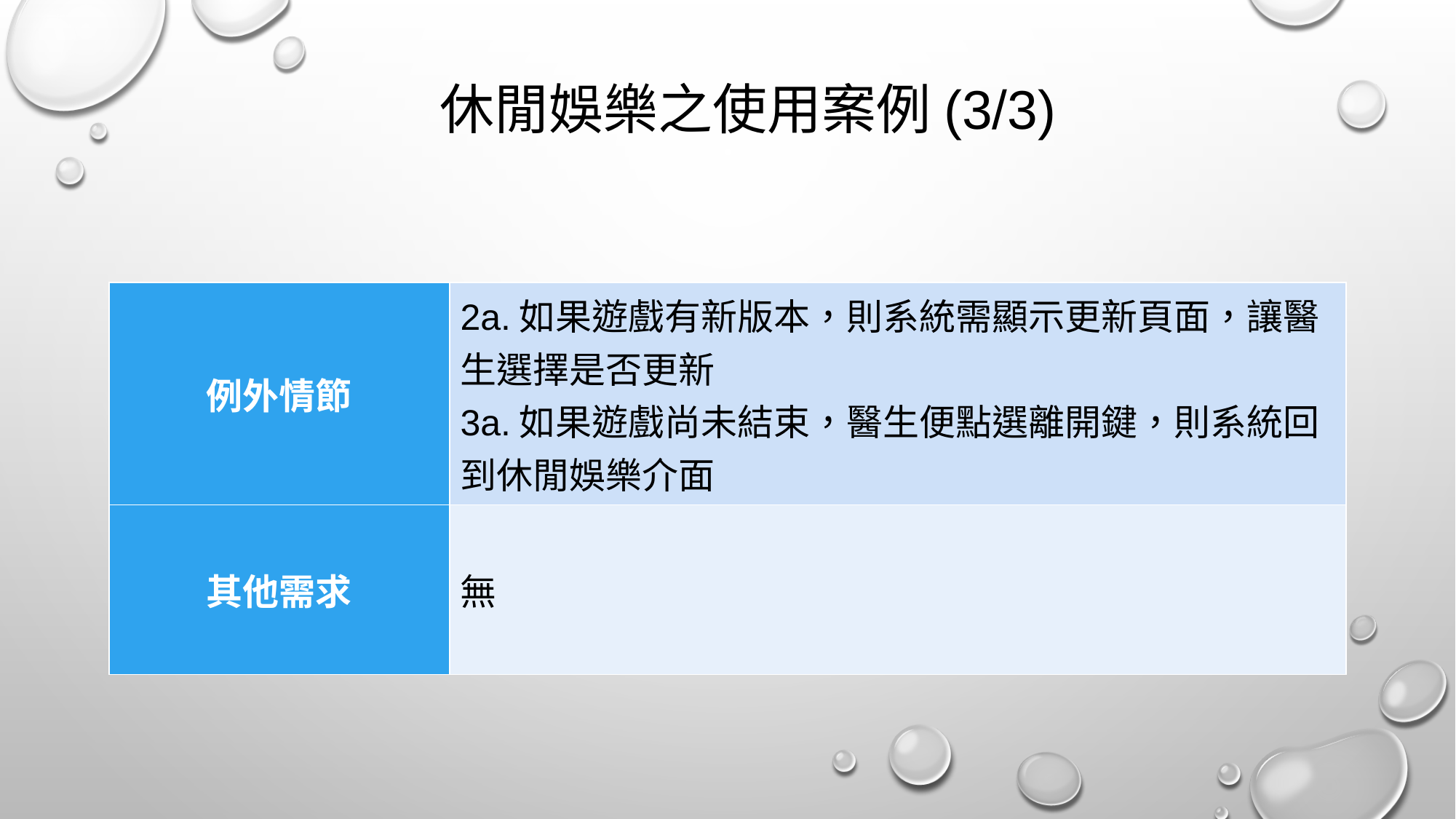

# 休閒娛樂之使用案例(3/3)
| 例外情節 | 2a.如果遊戲有新版本，則系統需顯示更新頁面，讓醫生選擇是否更新 3a.如果遊戲尚未結束，醫生便點選離開鍵，則系統回到休閒娛樂介面 |
| --- | --- |
| 其他需求 | 無 |